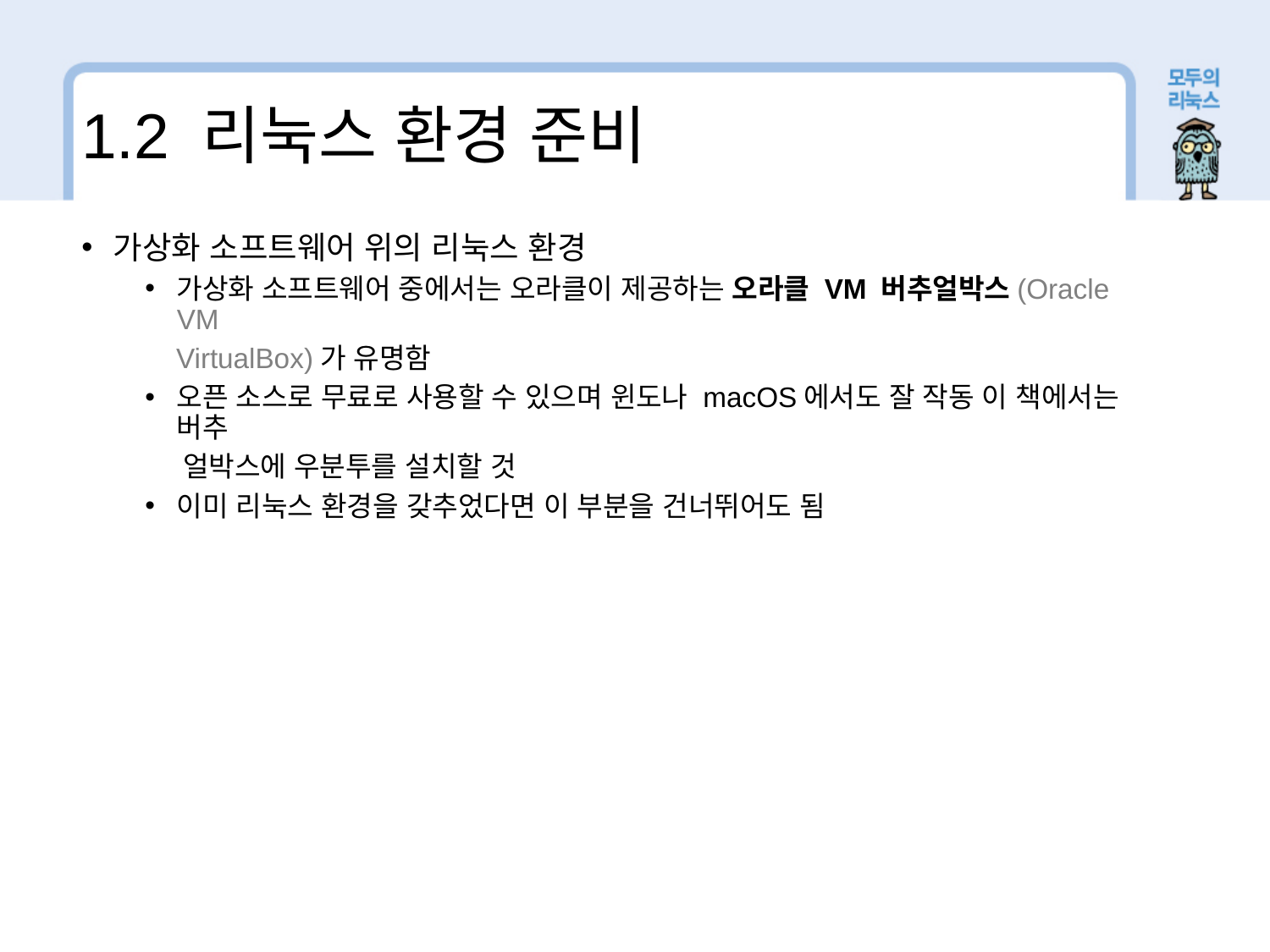

1.2 리눅스 환경 준비
가상화 소프트웨어 위의 리눅스 환경
가상화 소프트웨어 중에서는 오라클이 제공하는 오라클 VM 버추얼박스(Oracle VM
    VirtualBox)가 유명함
오픈 소스로 무료로 사용할 수 있으며 윈도나 macOS에서도 잘 작동 이 책에서는 버추
    얼박스에 우분투를 설치할 것
이미 리눅스 환경을 갖추었다면 이 부분을 건너뛰어도 됨